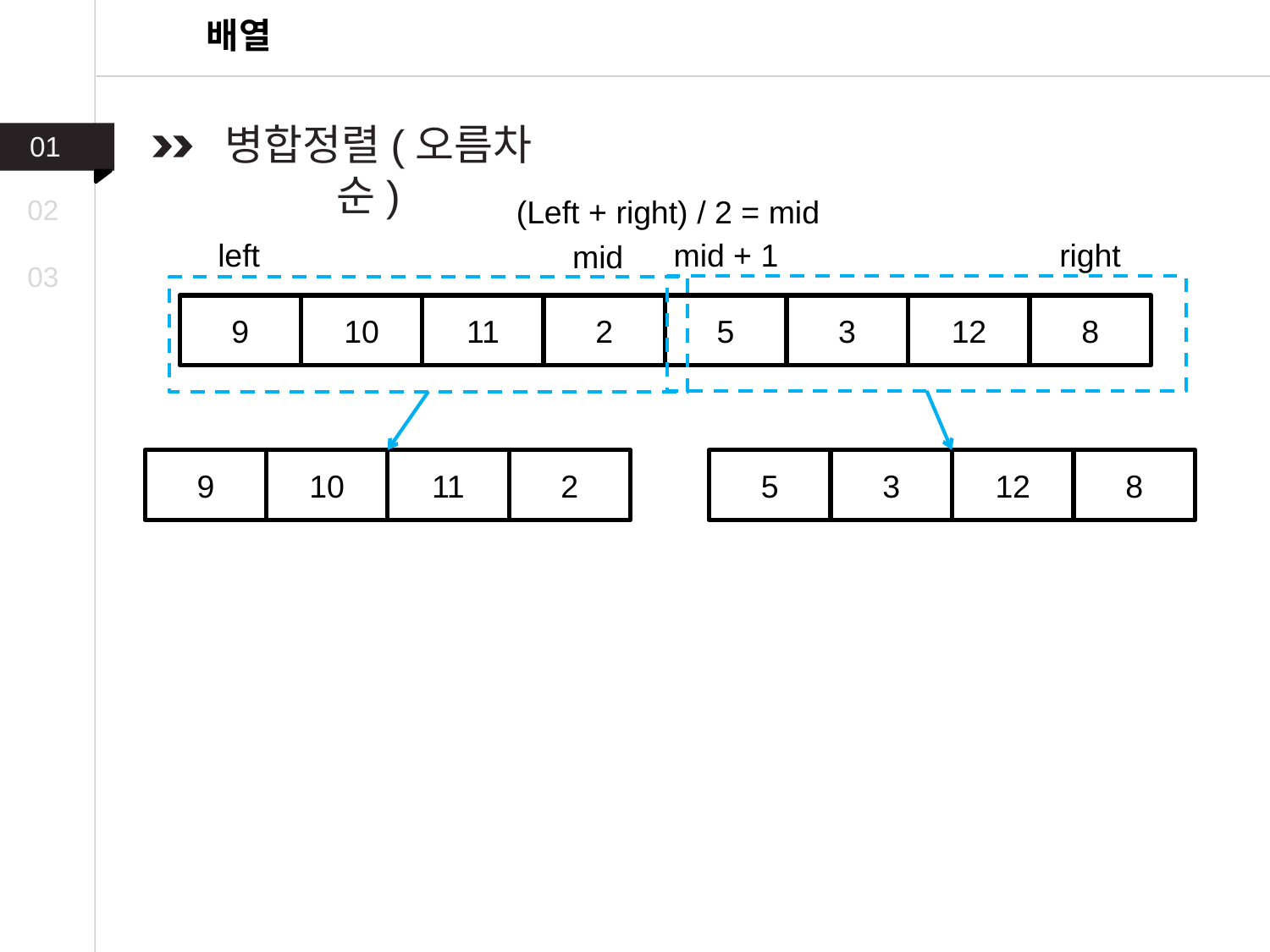

배열
 병합정렬(오름차순)
01

02
(Left + right) / 2 = mid
left
mid + 1
right
mid
03

9
10
11
2
5
3
12
8
9
10
11
2
5
3
12
8